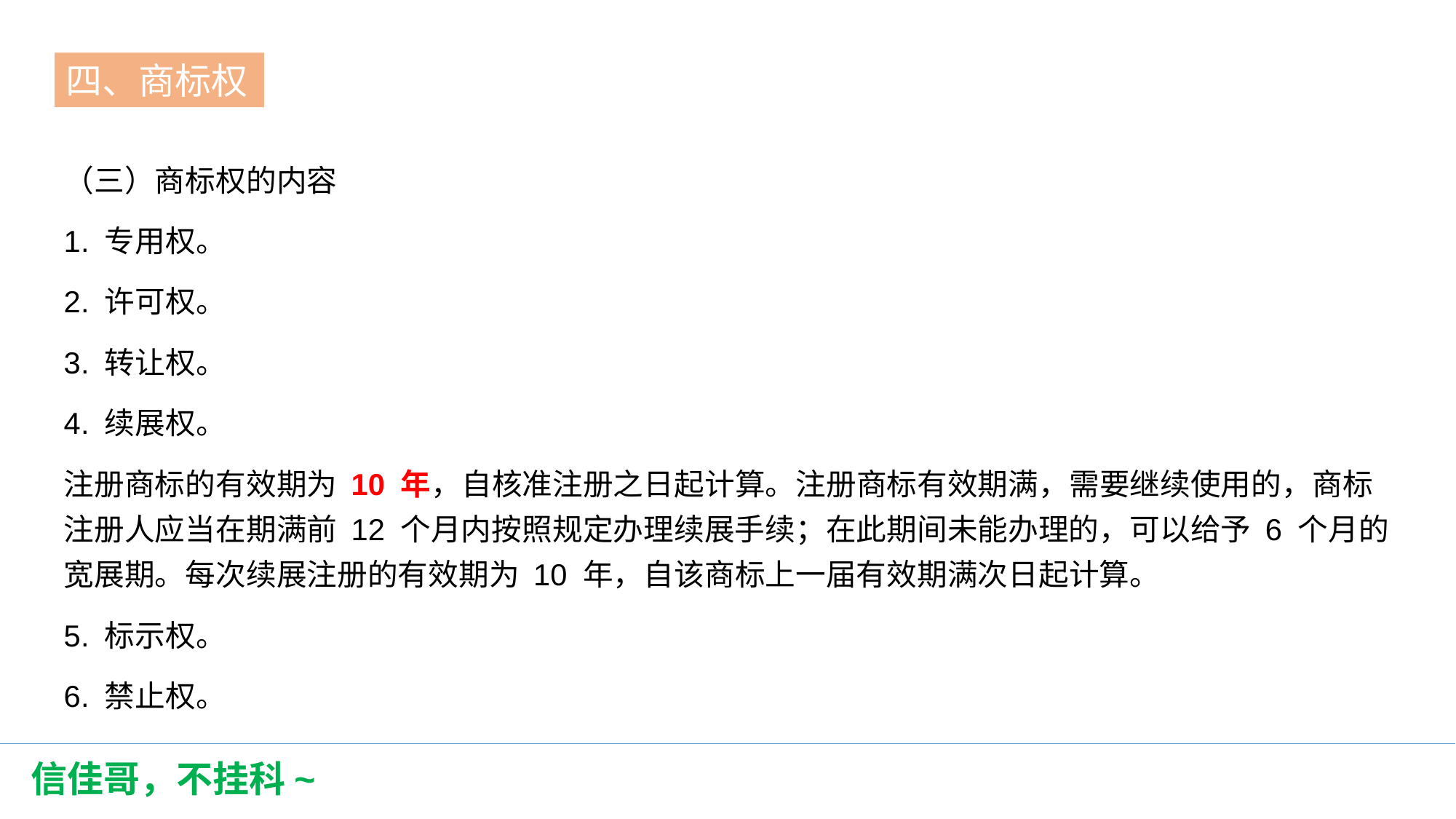

四、商标权
第一节
（三）商标权的内容
1. 专用权。
2. 许可权。
3. 转让权。
4. 续展权。
注册商标的有效期为 10 年，自核准注册之日起计算。注册商标有效期满，需要继续使用的，商标注册人应当在期满前 12 个月内按照规定办理续展手续；在此期间未能办理的，可以给予 6 个月的宽展期。每次续展注册的有效期为 10 年，自该商标上一届有效期满次日起计算。
5. 标示权。
6. 禁止权。